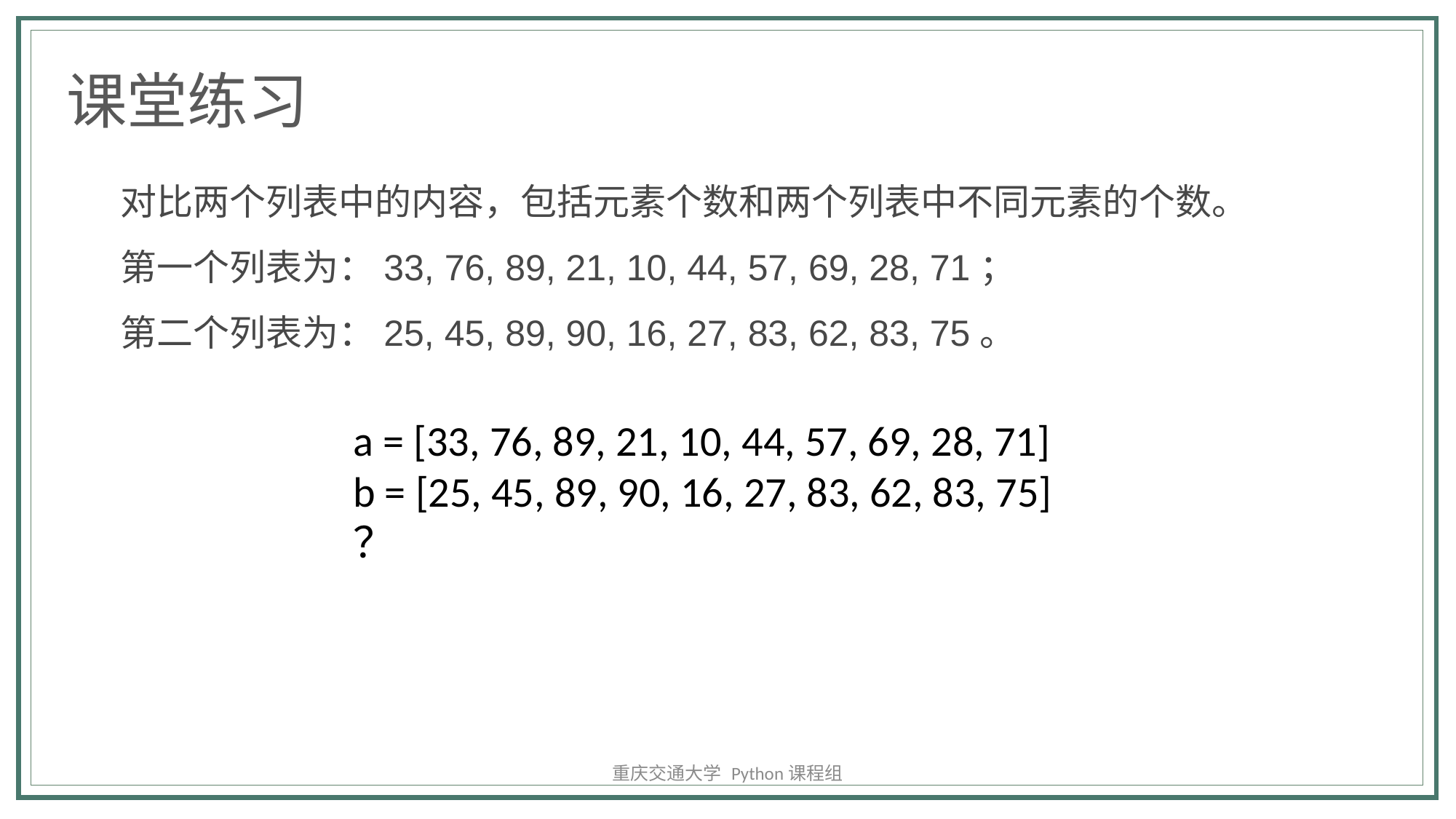

课堂练习
对比两个列表中的内容，包括元素个数和两个列表中不同元素的个数。第一个列表为：33, 76, 89, 21, 10, 44, 57, 69, 28, 71；
第二个列表为：25, 45, 89, 90, 16, 27, 83, 62, 83, 75。
a = [33, 76, 89, 21, 10, 44, 57, 69, 28, 71]
b = [25, 45, 89, 90, 16, 27, 83, 62, 83, 75]
？
重庆交通大学 Python课程组